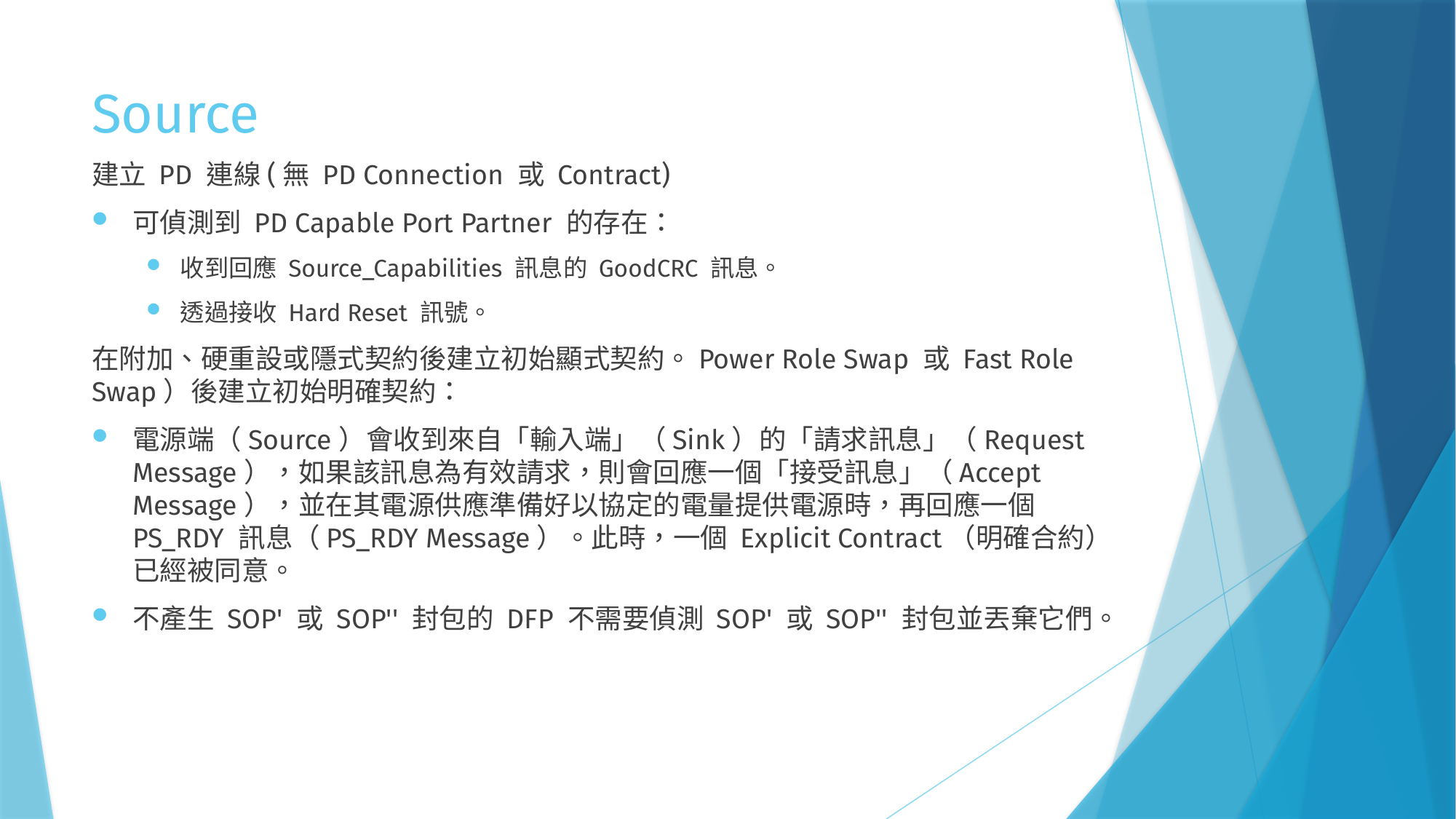

# Source
建立 PD 連線(無 PD Connection 或 Contract)
可偵測到 PD Capable Port Partner 的存在：
收到回應 Source_Capabilities 訊息的 GoodCRC 訊息。
透過接收 Hard Reset 訊號。
在附加、硬重設或隱式契約後建立初始顯式契約。Power Role Swap 或 Fast Role Swap）後建立初始明確契約：
電源端（Source）會收到來自「輸入端」（Sink）的「請求訊息」（Request Message），如果該訊息為有效請求，則會回應一個「接受訊息」（Accept Message），並在其電源供應準備好以協定的電量提供電源時，再回應一個 PS_RDY 訊息（PS_RDY Message）。此時，一個 Explicit Contract（明確合約）已經被同意。
不產生 SOP' 或 SOP'' 封包的 DFP 不需要偵測 SOP' 或 SOP'' 封包並丟棄它們。